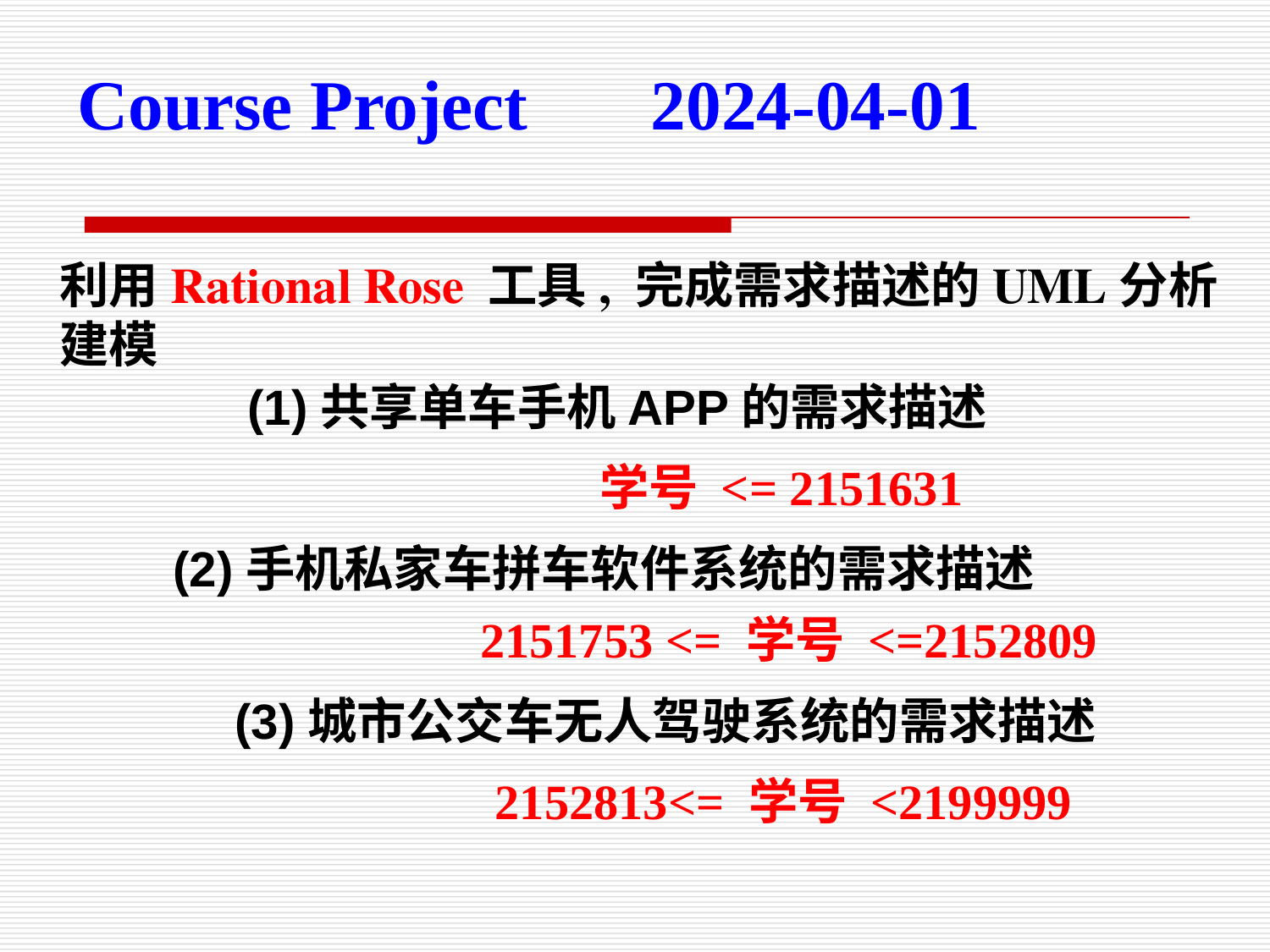

Course Project       2024-04-01
利用Rational Rose 工具, 完成需求描述的UML分析建模
(1)共享单车手机APP的需求描述
 		           学号 <= 2151631
       (2)手机私家车拼车软件系统的需求描述			 2151753 <= 学号 <=2152809
       (3)城市公交车无人驾驶系统的需求描述
 			 2152813<= 学号 <2199999